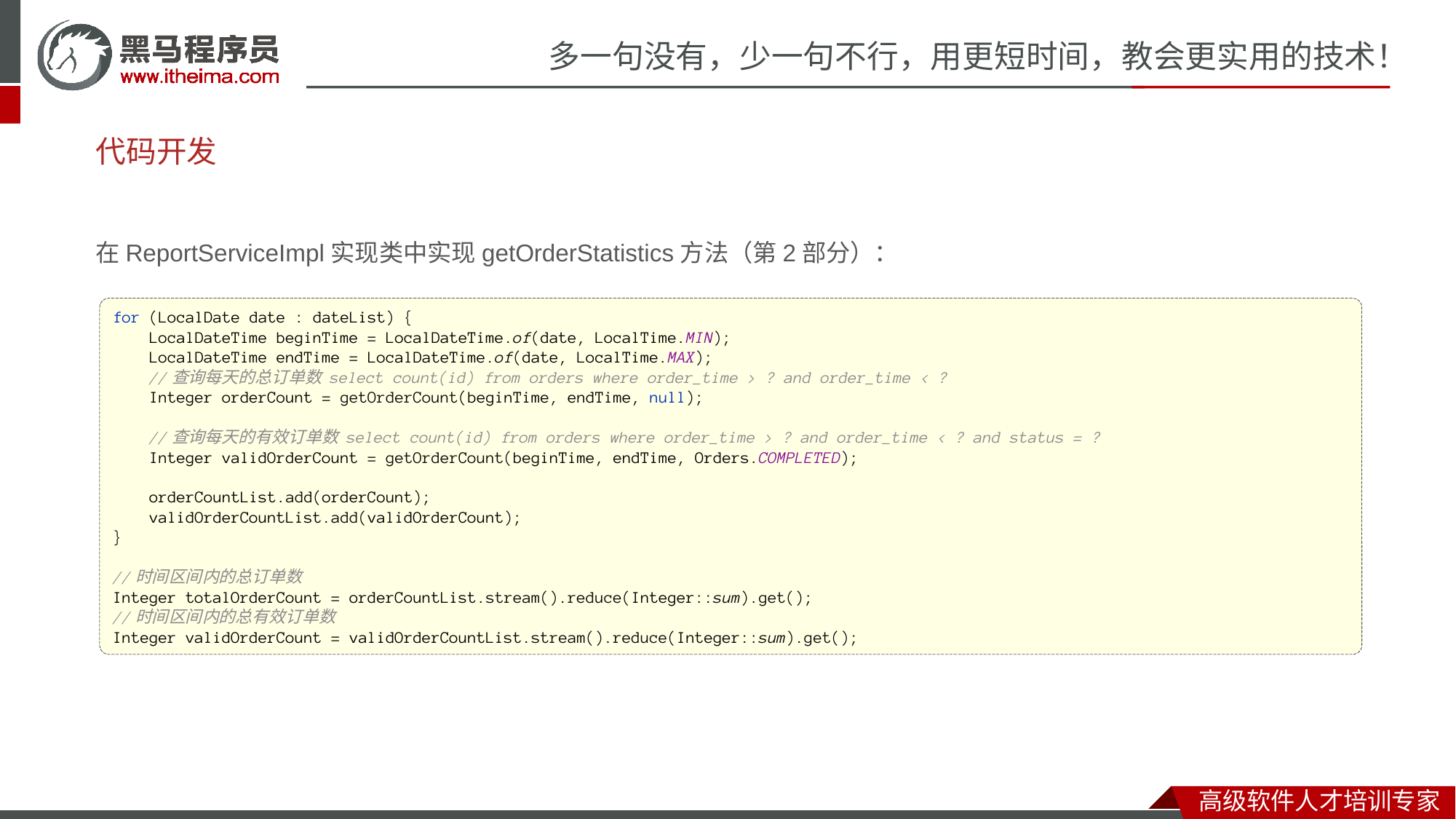

# 代码开发
在ReportServiceImpl实现类中实现getOrderStatistics方法（第2部分）：
for (LocalDate date : dateList) {
    LocalDateTime beginTime = LocalDateTime.of(date, LocalTime.MIN);
    LocalDateTime endTime = LocalDateTime.of(date, LocalTime.MAX);
    //查询每天的总订单数 select count(id) from orders where order_time > ? and order_time < ?
    Integer orderCount = getOrderCount(beginTime, endTime, null);
    //查询每天的有效订单数 select count(id) from orders where order_time > ? and order_time < ? and status = ?
    Integer validOrderCount = getOrderCount(beginTime, endTime, Orders.COMPLETED);
    orderCountList.add(orderCount);
    validOrderCountList.add(validOrderCount);
}
//时间区间内的总订单数
Integer totalOrderCount = orderCountList.stream().reduce(Integer::sum).get();
//时间区间内的总有效订单数
Integer validOrderCount = validOrderCountList.stream().reduce(Integer::sum).get();